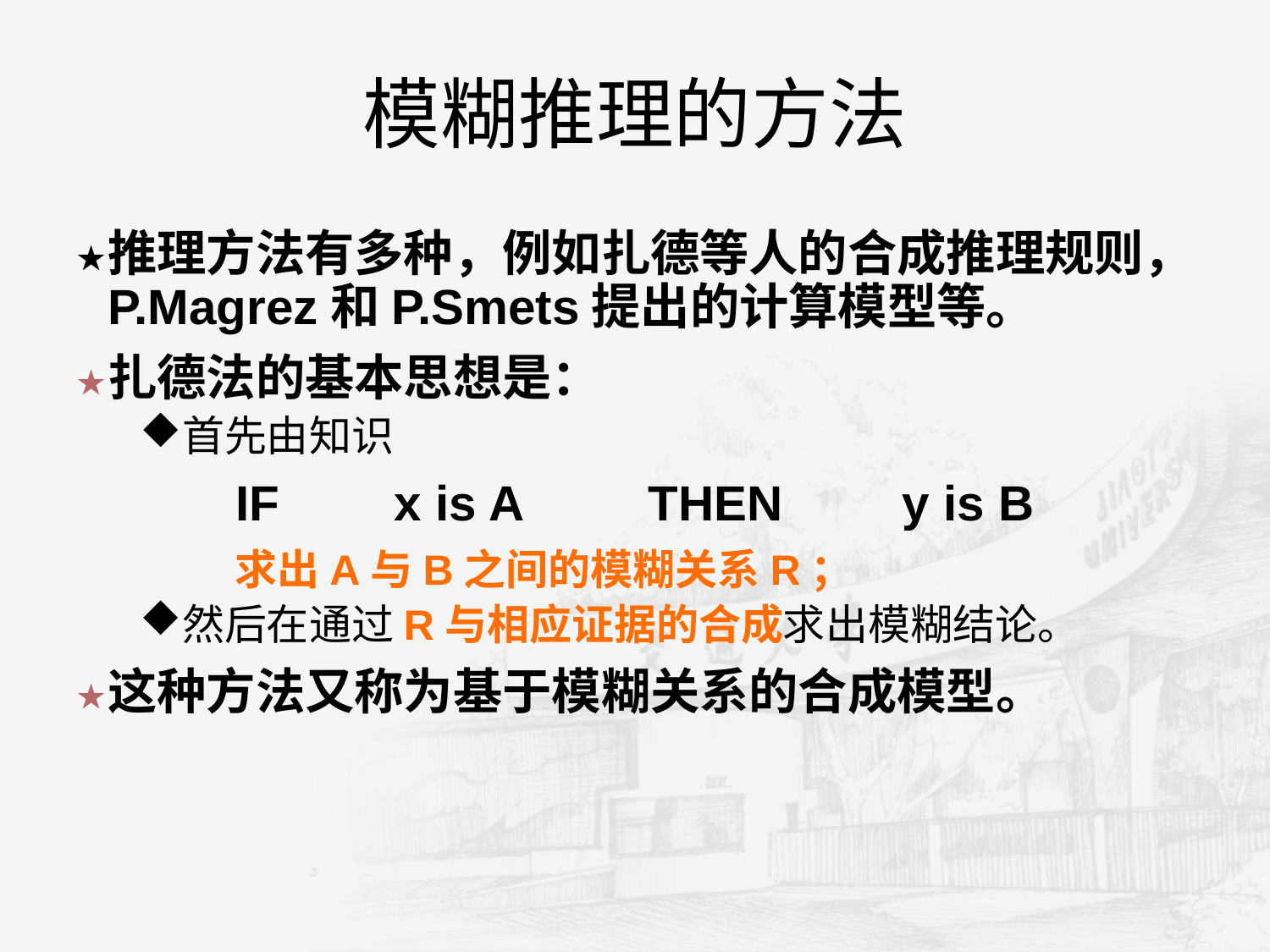

# 模糊推理的方法
推理方法有多种，例如扎德等人的合成推理规则，P.Magrez和P.Smets提出的计算模型等。
扎德法的基本思想是：
首先由知识
IF 	x is A 	THEN 	y is B
		求出A与B之间的模糊关系R；
然后在通过R与相应证据的合成求出模糊结论。
这种方法又称为基于模糊关系的合成模型。
28